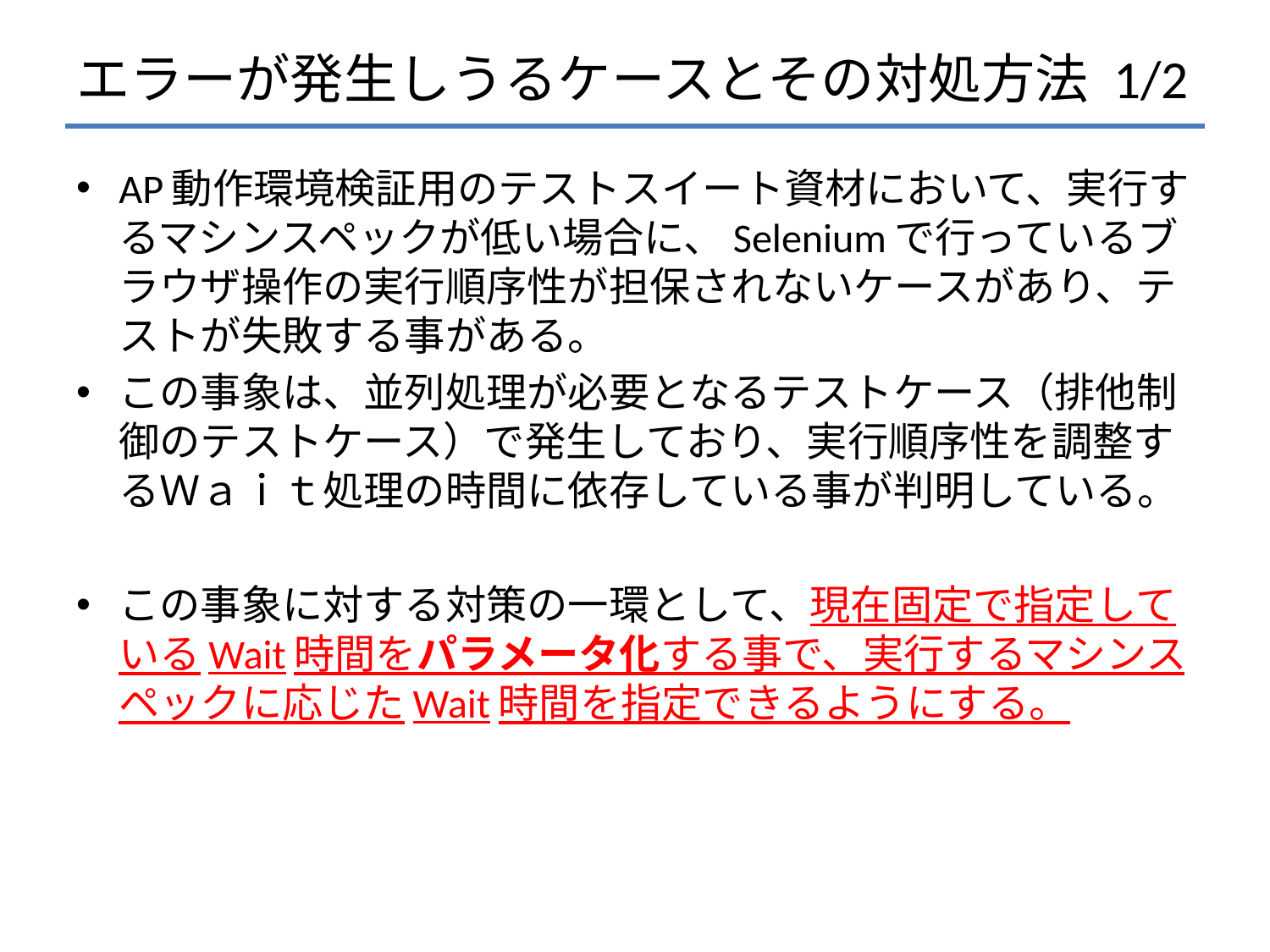

# エラーが発生しうるケースとその対処方法 1/2
AP動作環境検証用のテストスイート資材において、実行するマシンスペックが低い場合に、Seleniumで行っているブラウザ操作の実行順序性が担保されないケースがあり、テストが失敗する事がある。
この事象は、並列処理が必要となるテストケース（排他制御のテストケース）で発生しており、実行順序性を調整するＷａｉｔ処理の時間に依存している事が判明している。

この事象に対する対策の一環として、現在固定で指定しているWait時間をパラメータ化する事で、実行するマシンスペックに応じたWait時間を指定できるようにする。